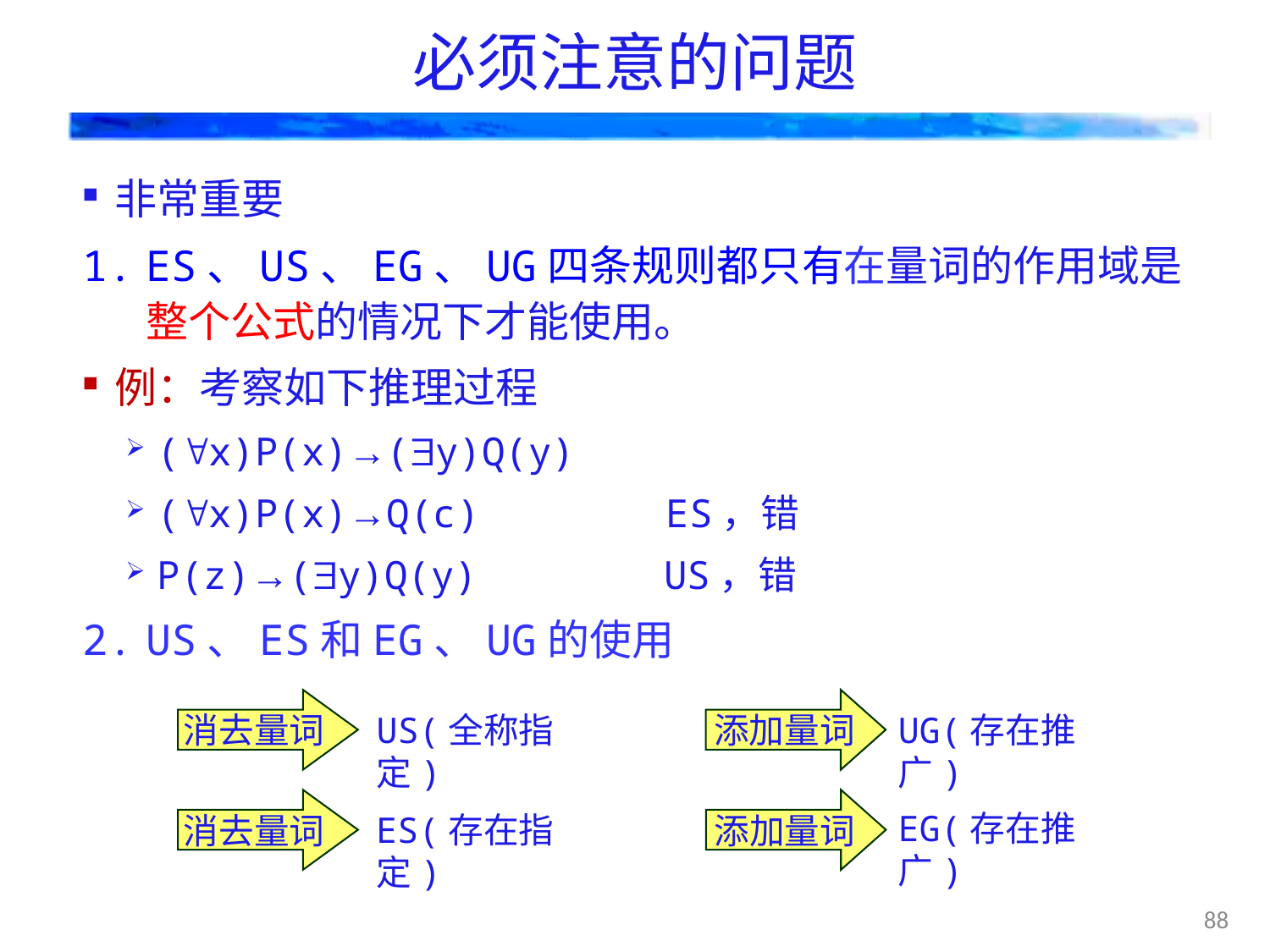

# 必须注意的问题
非常重要
ES、US、EG、UG四条规则都只有在量词的作用域是整个公式的情况下才能使用。
例：考察如下推理过程
(∀x)P(x)→(∃y)Q(y)
(∀x)P(x)→Q(c)        ES，错
P(z)→(∃y)Q(y)        US，错
US、ES和EG、UG的使用

消去量词
添加量词
US(全称指定)
UG(存在推广)
消去量词
添加量词
EG(存在推广)
ES(存在指定)
88